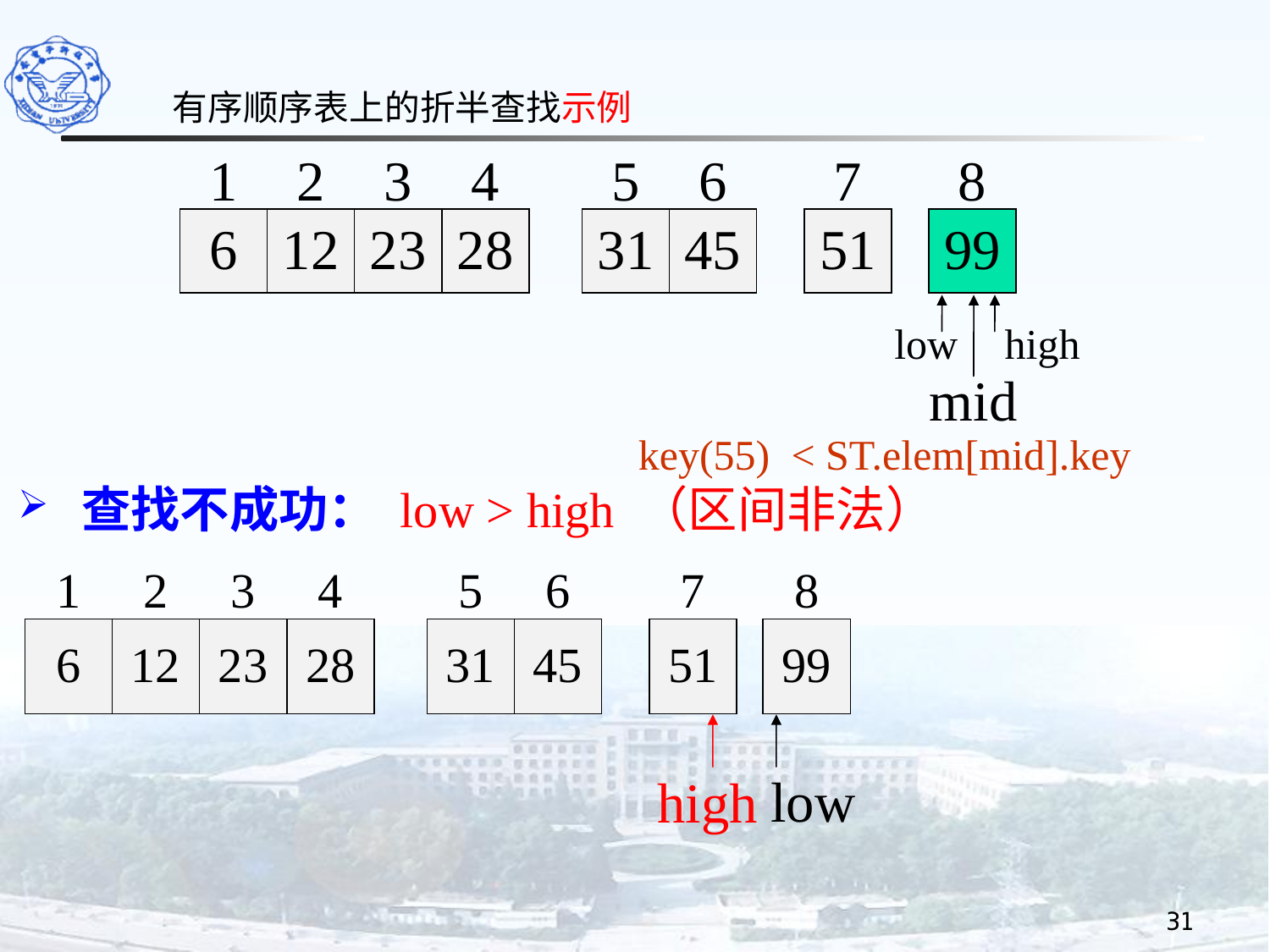

有序顺序表上的折半查找示例
1
2
3
4
5
6
7
8
6
12
23
28
31
45
51
99

low
high
mid
key(55)  < ST.elem[mid].key
查找不成功： low > high （区间非法）
1
2
3
4
5
6
7
8
6
12
23
28
31
45
51
99

low
high
31